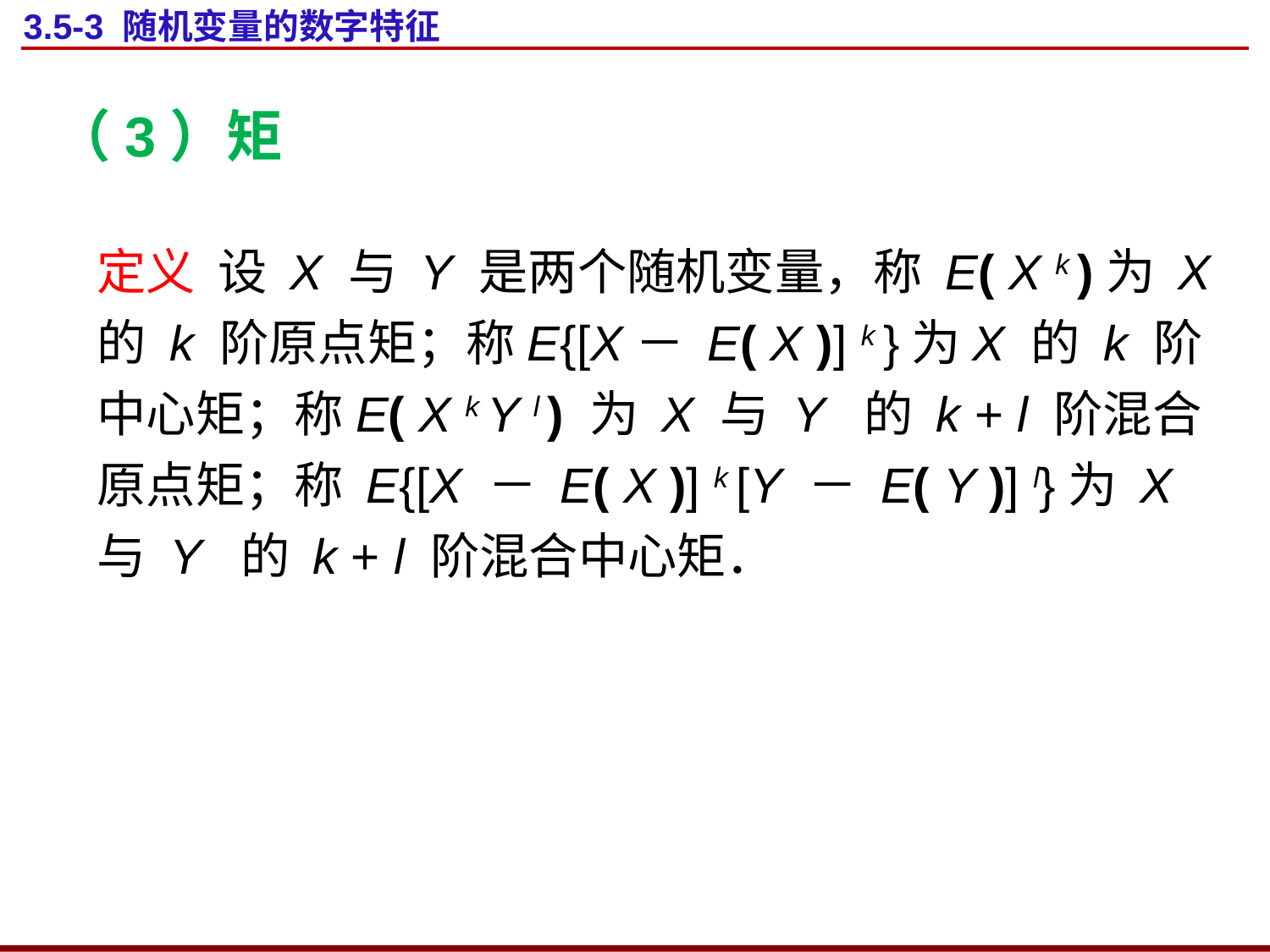

# 3.5-3 随机变量的数字特征
（3）矩
定义  设 X 与 Y 是两个随机变量，称 E( X k )为 X 的 k 阶原点矩；称E{[X－ E( X )] k }为X 的 k 阶中心矩；称E( X k Y l ) 为 X 与 Y  的 k + l 阶混合原点矩；称 E{[X － E( X )] k [Y － E( Y )] l}为 X 与 Y  的 k + l 阶混合中心矩．